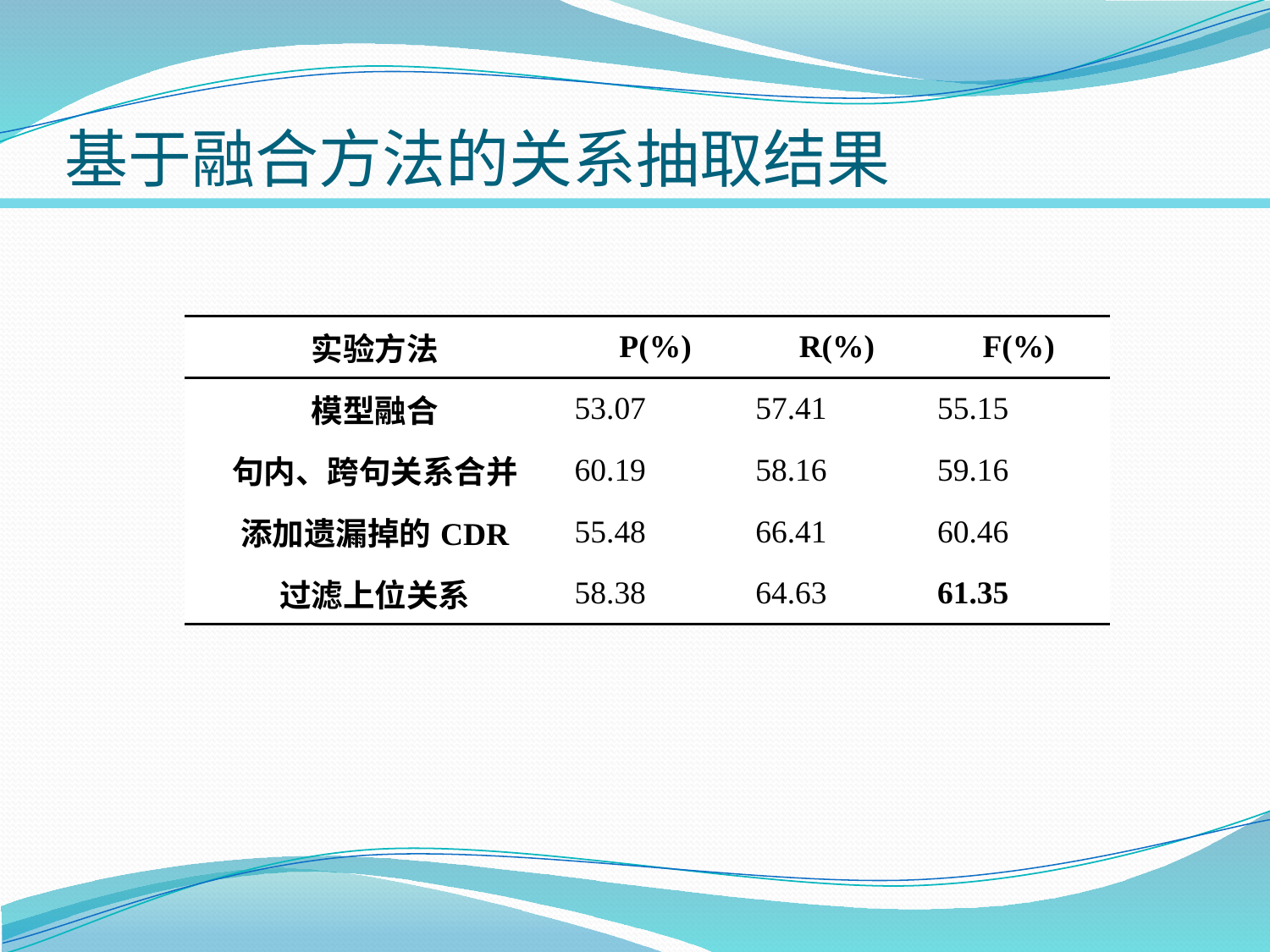

# 基于融合方法的关系抽取结果

| 实验方法 | P(%) | R(%) | F(%) |
| --- | --- | --- | --- |
| 模型融合 | 53.07 | 57.41 | 55.15 |
| 句内、跨句关系合并 | 60.19 | 58.16 | 59.16 |
| 添加遗漏掉的CDR | 55.48 | 66.41 | 60.46 |
| 过滤上位关系 | 58.38 | 64.63 | 61.35 |